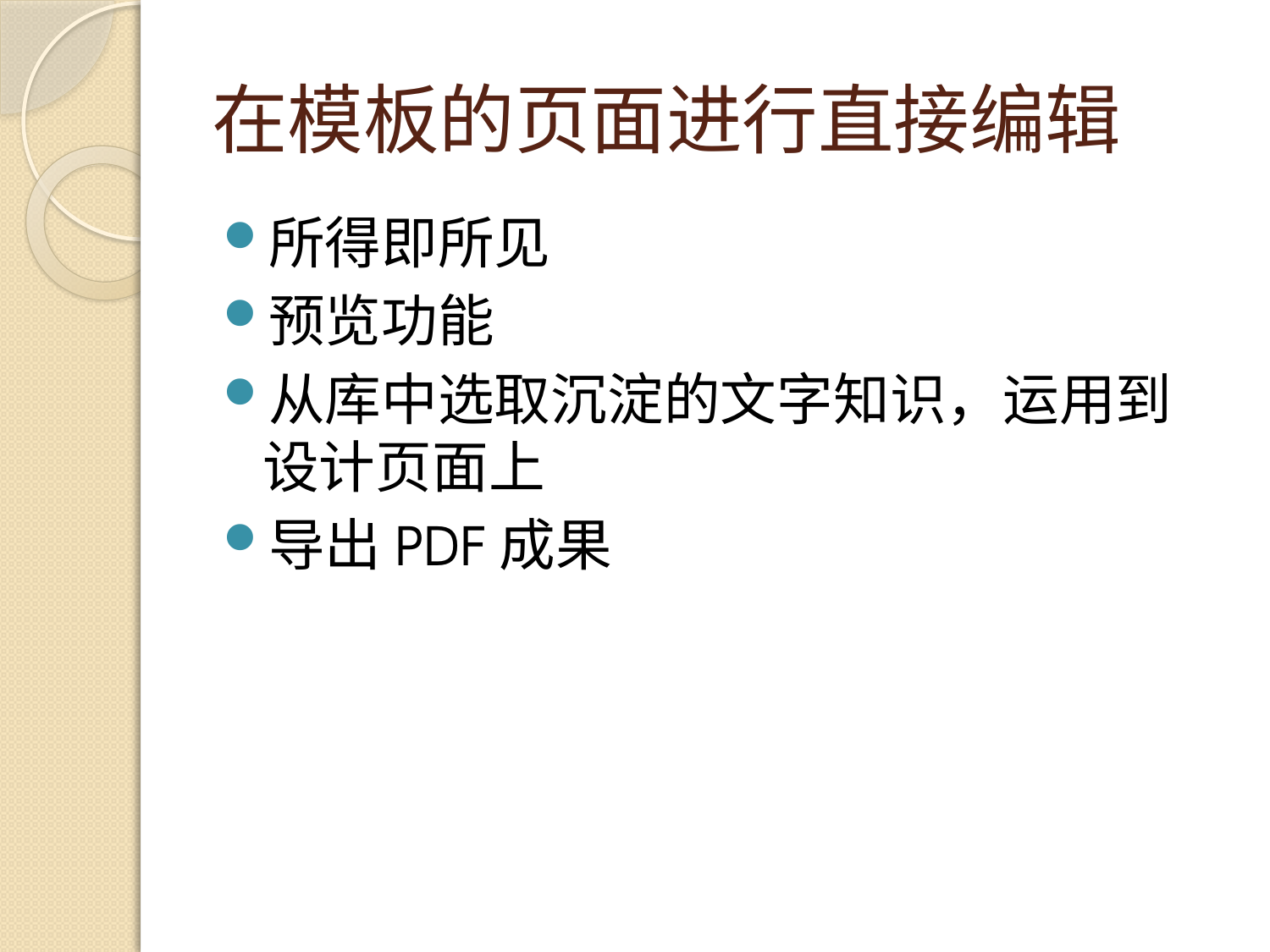

# 在模板的页面进行直接编辑
所得即所见
预览功能
从库中选取沉淀的文字知识，运用到设计页面上
导出PDF成果